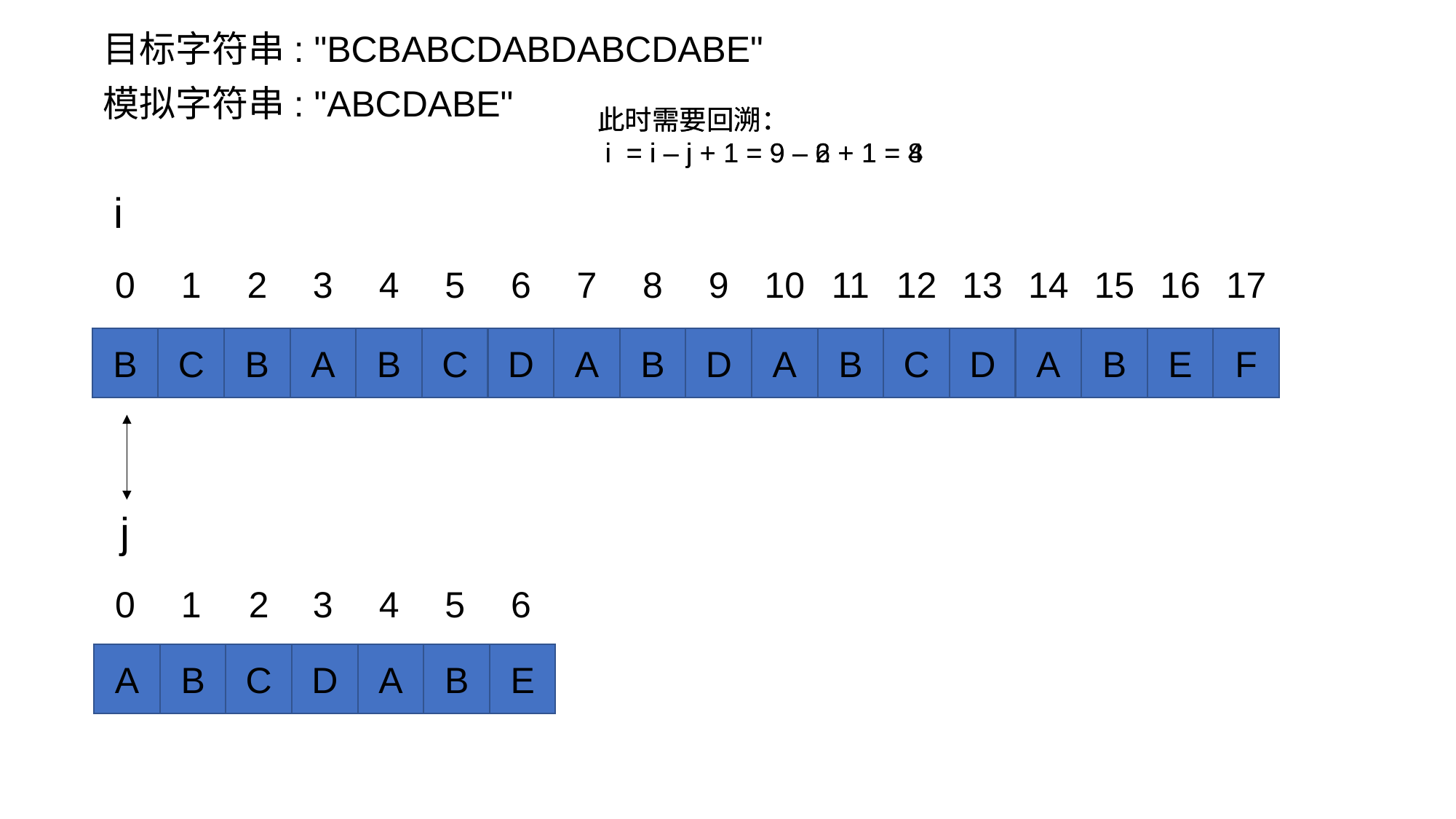

目标字符串: "BCBABCDABDABCDABE"
模拟字符串: "ABCDABE"

此时需要回溯：
 i  = i – j + 1 = 9 – 6 + 1 = 4
此时需要回溯：
 i  = i – j + 1 = 9 – 2 + 1 = 8
i
0
1
2
3
4
5
6
7
8
9
10
11
12
13
14
15
16
17
B
C
B
A
B
C
D
A
B
D
A
B
C
D
A
B
E
F
j
0
1
2
3
4
5
6
A
B
C
D
A
B
E